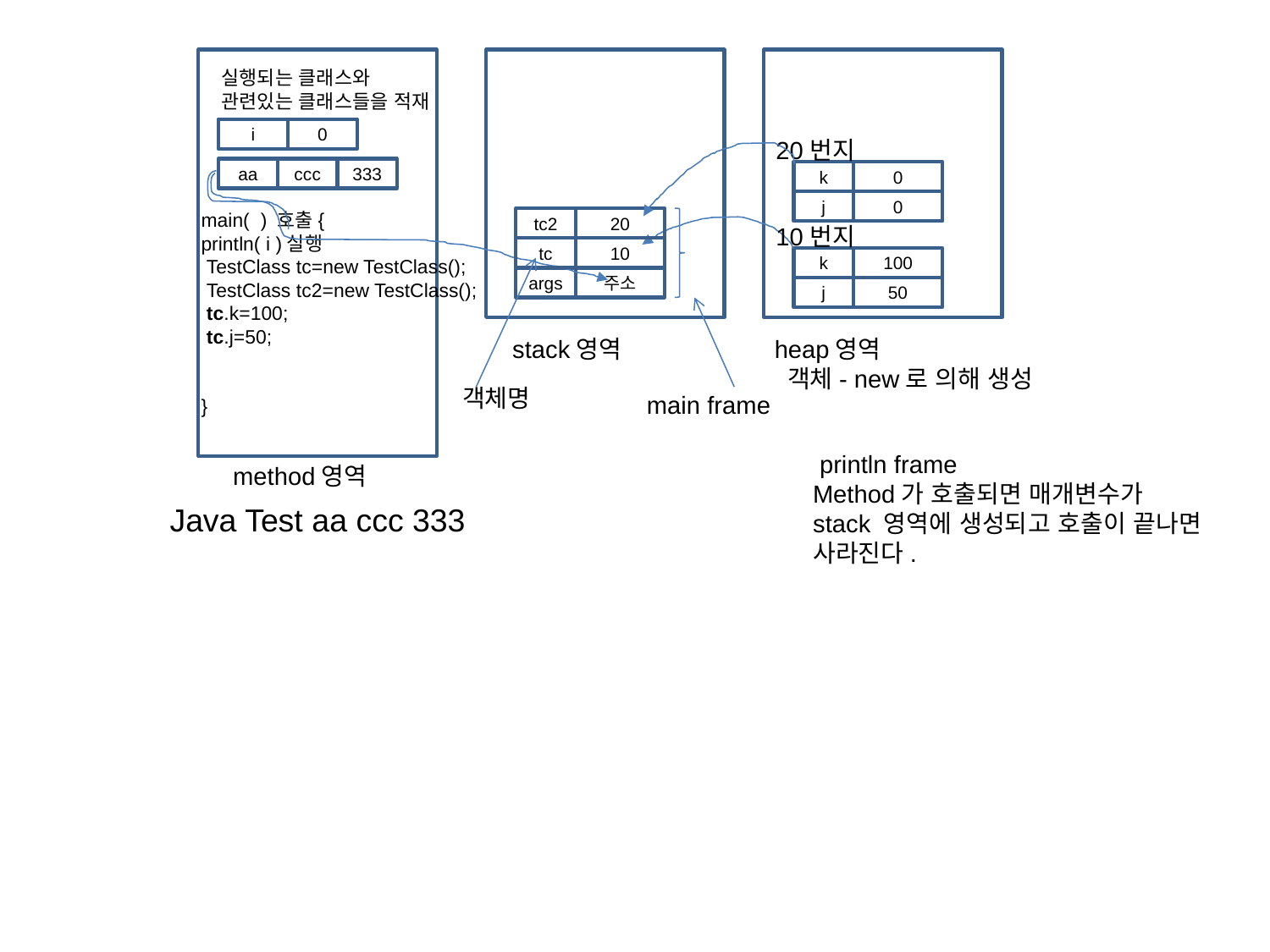

실행되는 클래스와
관련있는 클래스들을 적재
i
0
20번지

aa
ccc
333
k
0

main(  ) 호출{
println( i )실행
 TestClass tc=new TestClass();
 TestClass tc2=new TestClass();
 tc.k=100;
 tc.j=50;

}
j
0
tc2
20

10번지

tc
10
k
100
args
주소
j
50
stack영역
heap영역
 객체- new로 의해 생성

객체명
main frame
 println frame
Method가 호출되면 매개변수가
stack 영역에 생성되고 호출이 끝나면
사라진다.
method영역
Java Test aa ccc 333